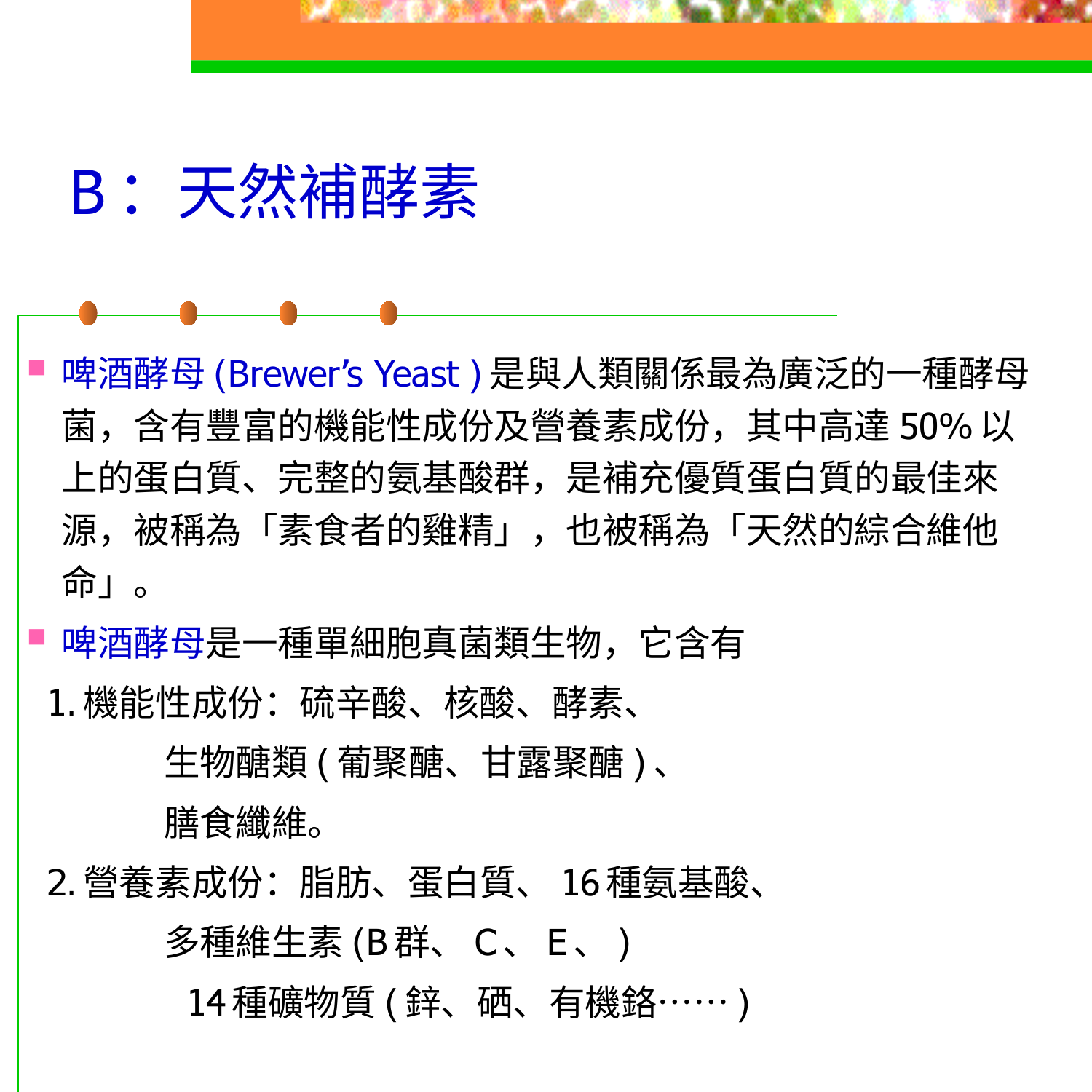

B：天然補酵素
啤酒酵母(Brewer’s Yeast )是與人類關係最為廣泛的一種酵母菌，含有豐富的機能性成份及營養素成份，其中高達50%以上的蛋白質、完整的氨基酸群，是補充優質蛋白質的最佳來源，被稱為「素食者的雞精」，也被稱為「天然的綜合維他命」。
啤酒酵母是一種單細胞真菌類生物，它含有
  1.機能性成份：硫辛酸、核酸、酵素、
                生物醣類(葡聚醣、甘露聚醣)、
                膳食纖維。
  2.營養素成份：脂肪、蛋白質、16種氨基酸、
                多種維生素(B群、C、E、)
                14種礦物質(鋅、硒、有機鉻……)
11